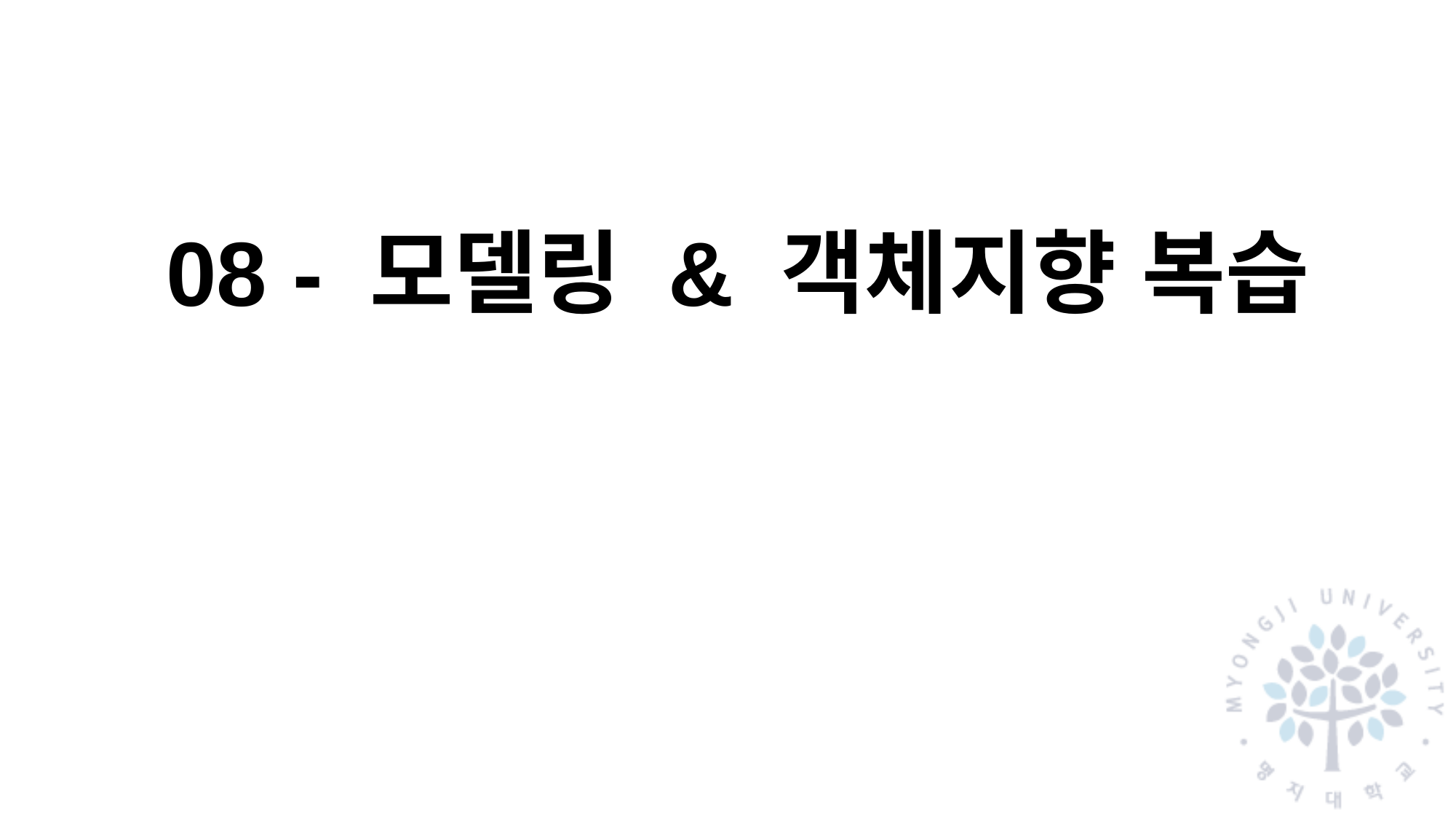

# 08 - 모델링 & 객체지향 복습